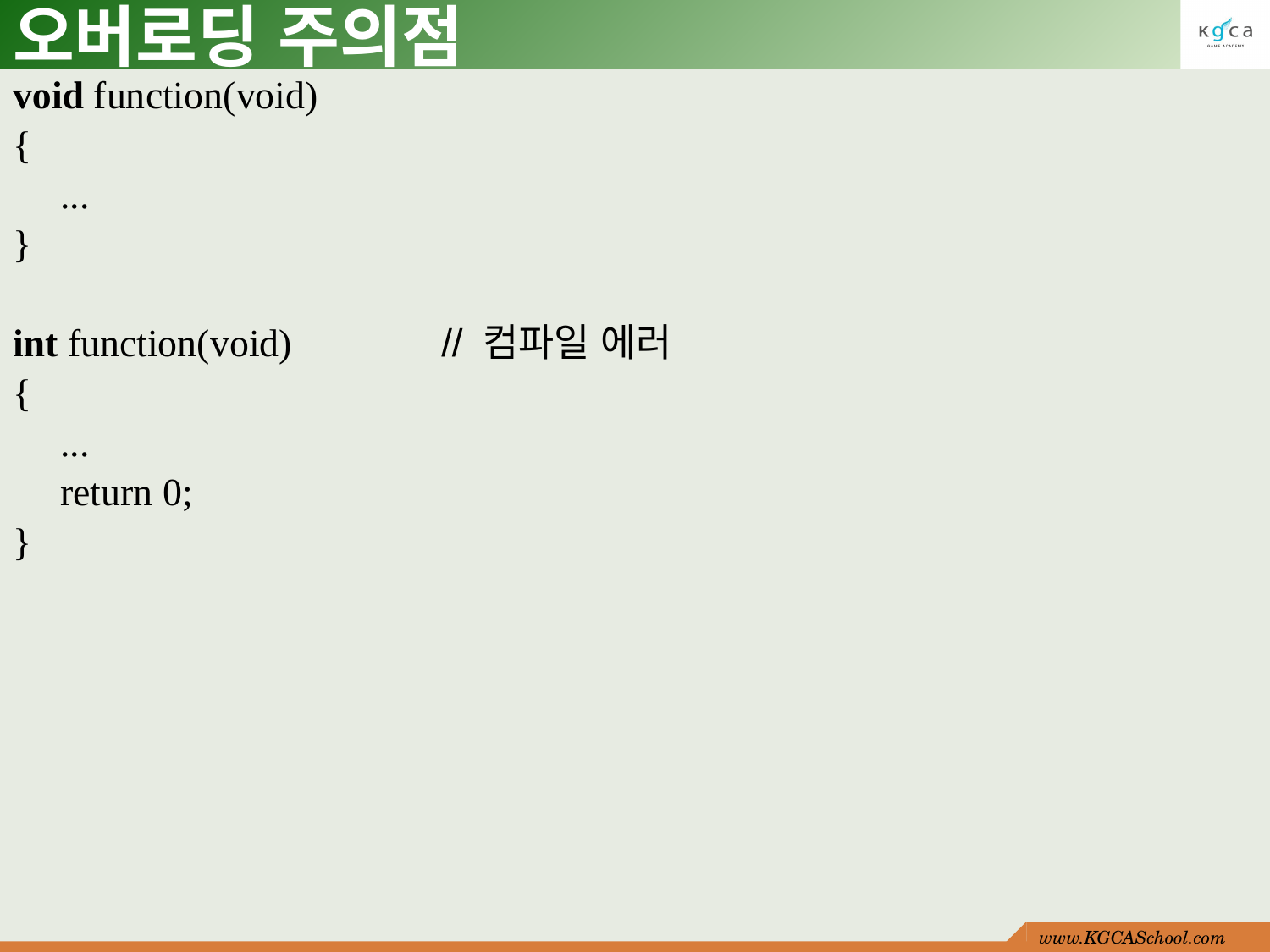

# 오버로딩 주의점
void function(void)
{
	...
}

int function(void)		// 컴파일 에러
{
	...
	return 0;
}